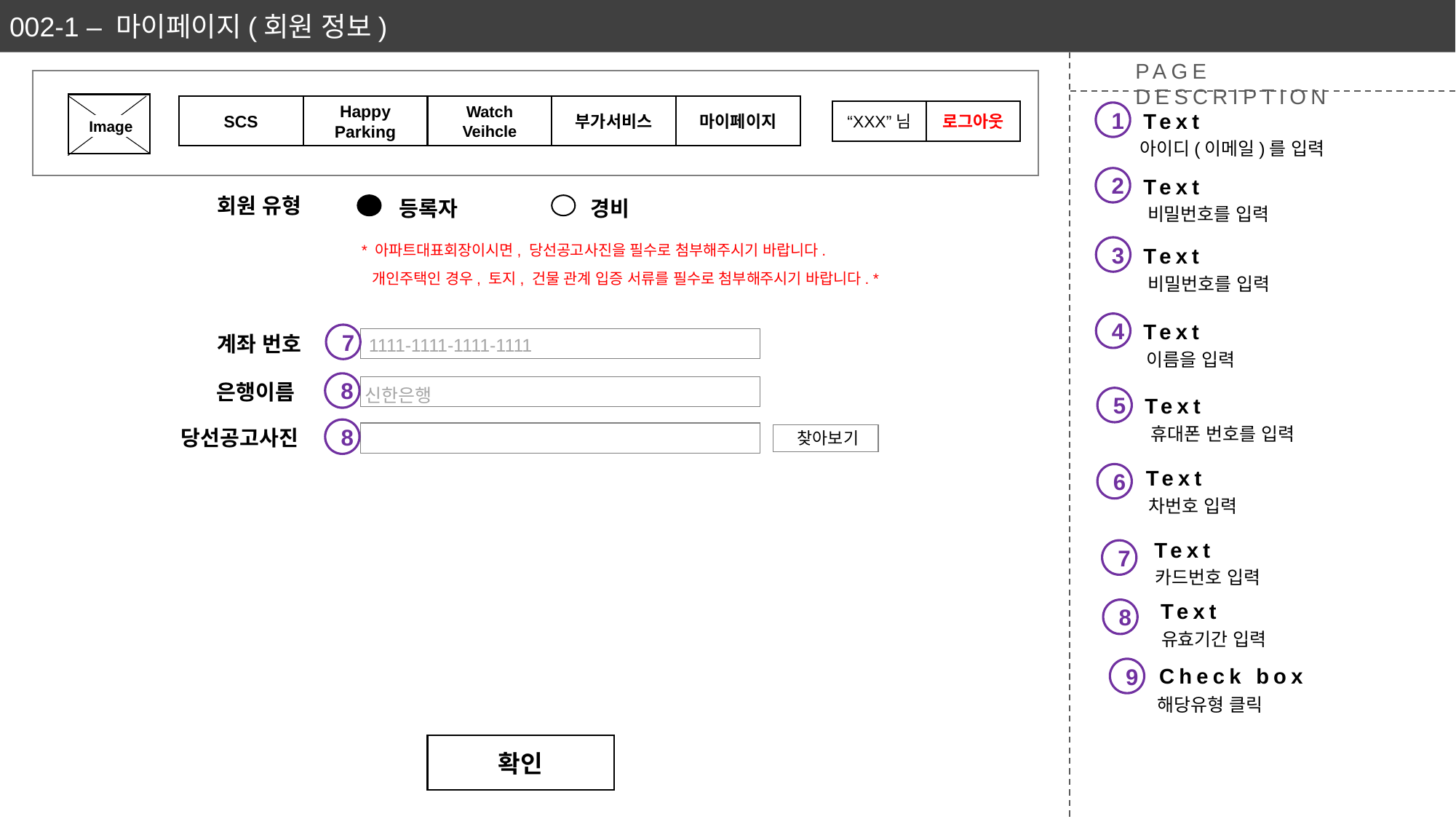

002-1 – 마이페이지(회원 정보)
PAGE DESCRIPTION

SCS
Happy Parking
Watch
Veihcle
부가서비스
마이페이지
“XXX”님
로그아웃
Text
1
Image
아이디(이메일)를 입력
Text
2
  회원 유형
등록자
경비

비밀번호를 입력
* 아파트대표회장이시면, 당선공고사진을 필수로 첨부해주시기 바랍니다.
Text
3
  개인주택인 경우, 토지, 건물 관계 입증 서류를 필수로 첨부해주시기 바랍니다. *
비밀번호를 입력
Text
4
7
  계좌 번호
1111-1111-1111-1111

이름을 입력
  은행이름
8

신한은행
Text
5
휴대폰 번호를 입력
당선공고사진
8
 찾아보기

Text
6
차번호 입력
Text
7
카드번호 입력
Text
8
유효기간 입력
Check box
9
해당유형 클릭
확인